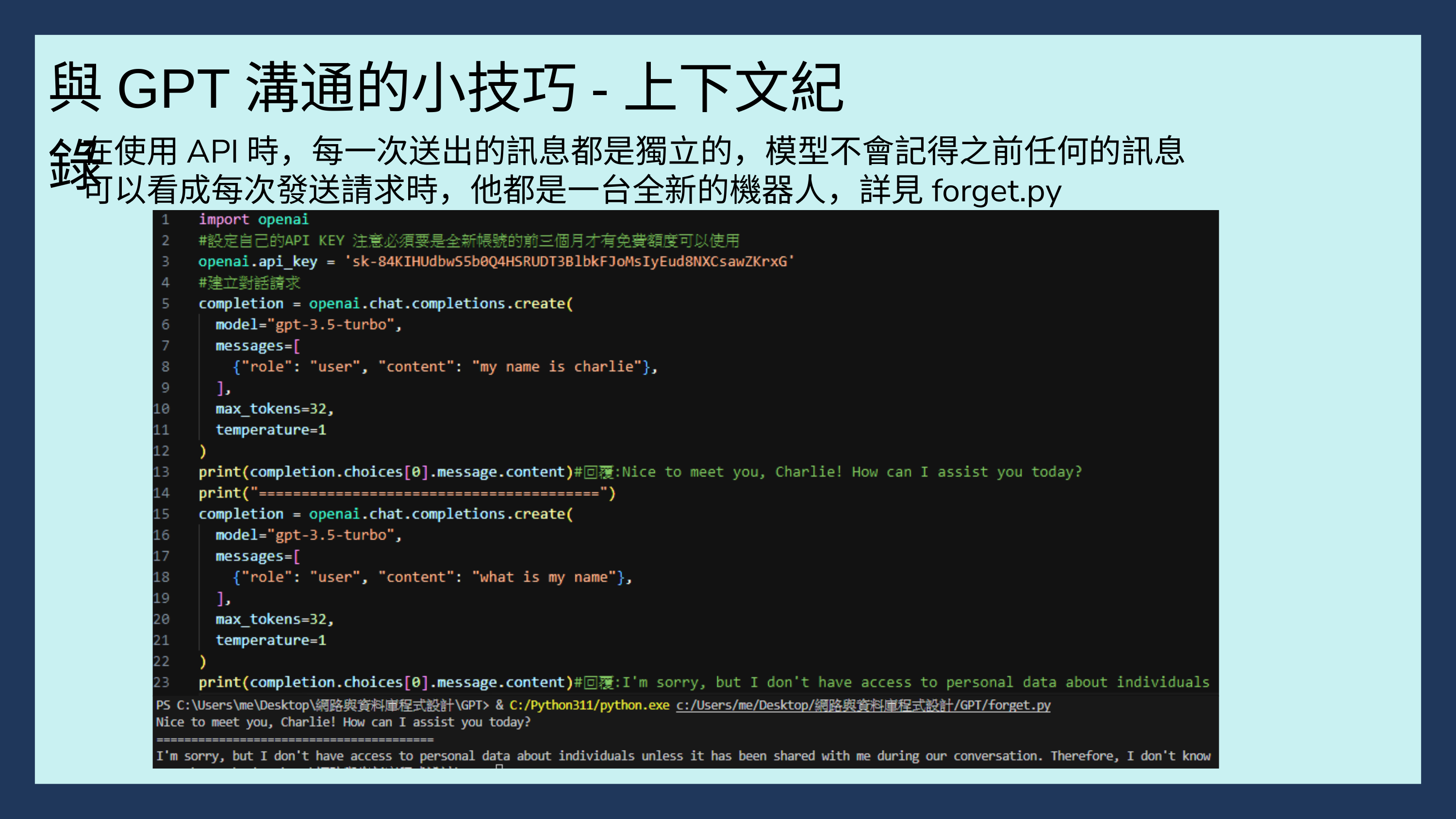

與GPT溝通的小技巧-上下文紀錄
在使用API時，每一次送出的訊息都是獨立的，模型不會記得之前任何的訊息
可以看成每次發送請求時，他都是一台全新的機器人，詳見forget.py